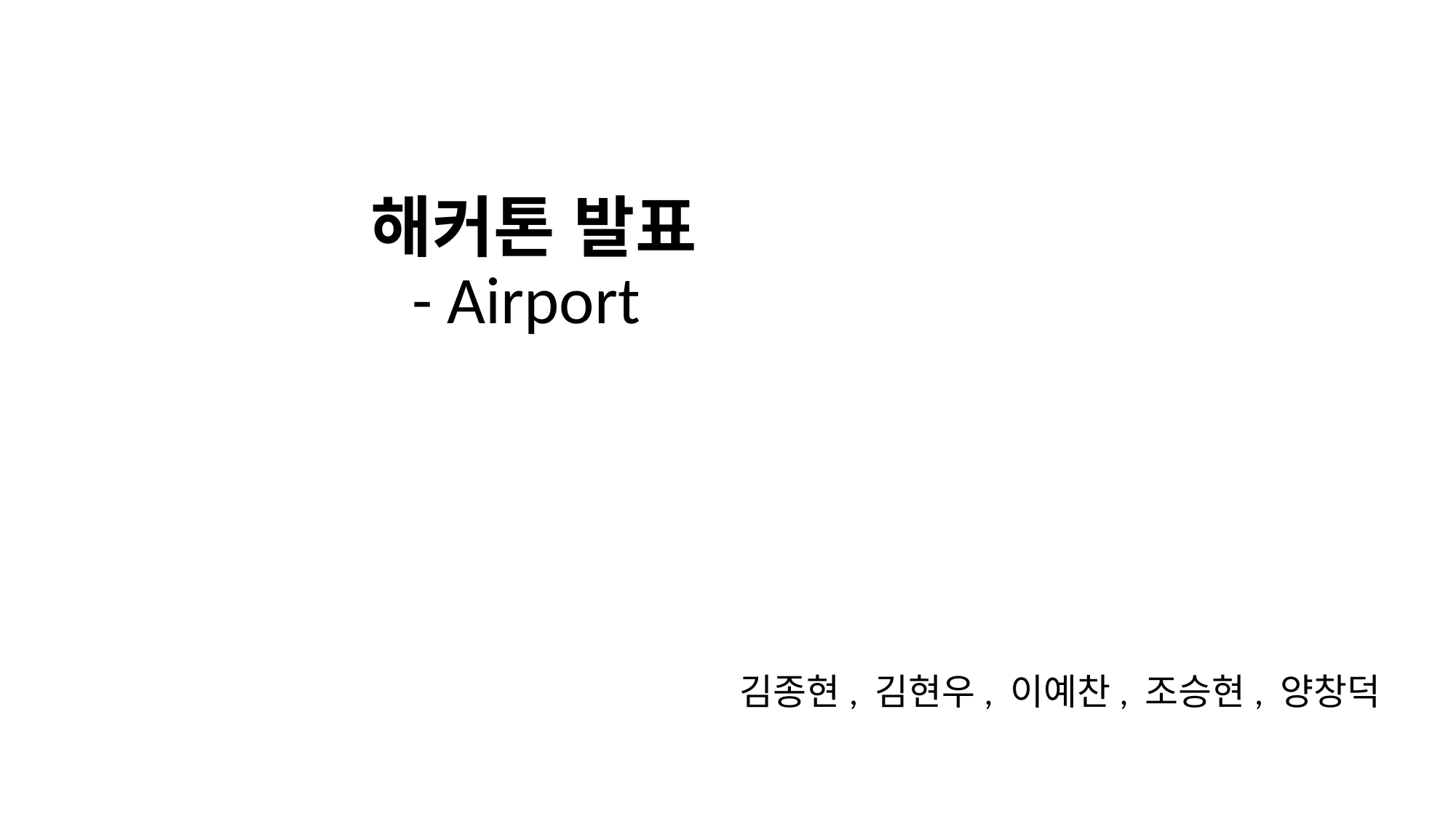

# 해커톤 발표 - Airport
김종현, 김현우, 이예찬, 조승현, 양창덕